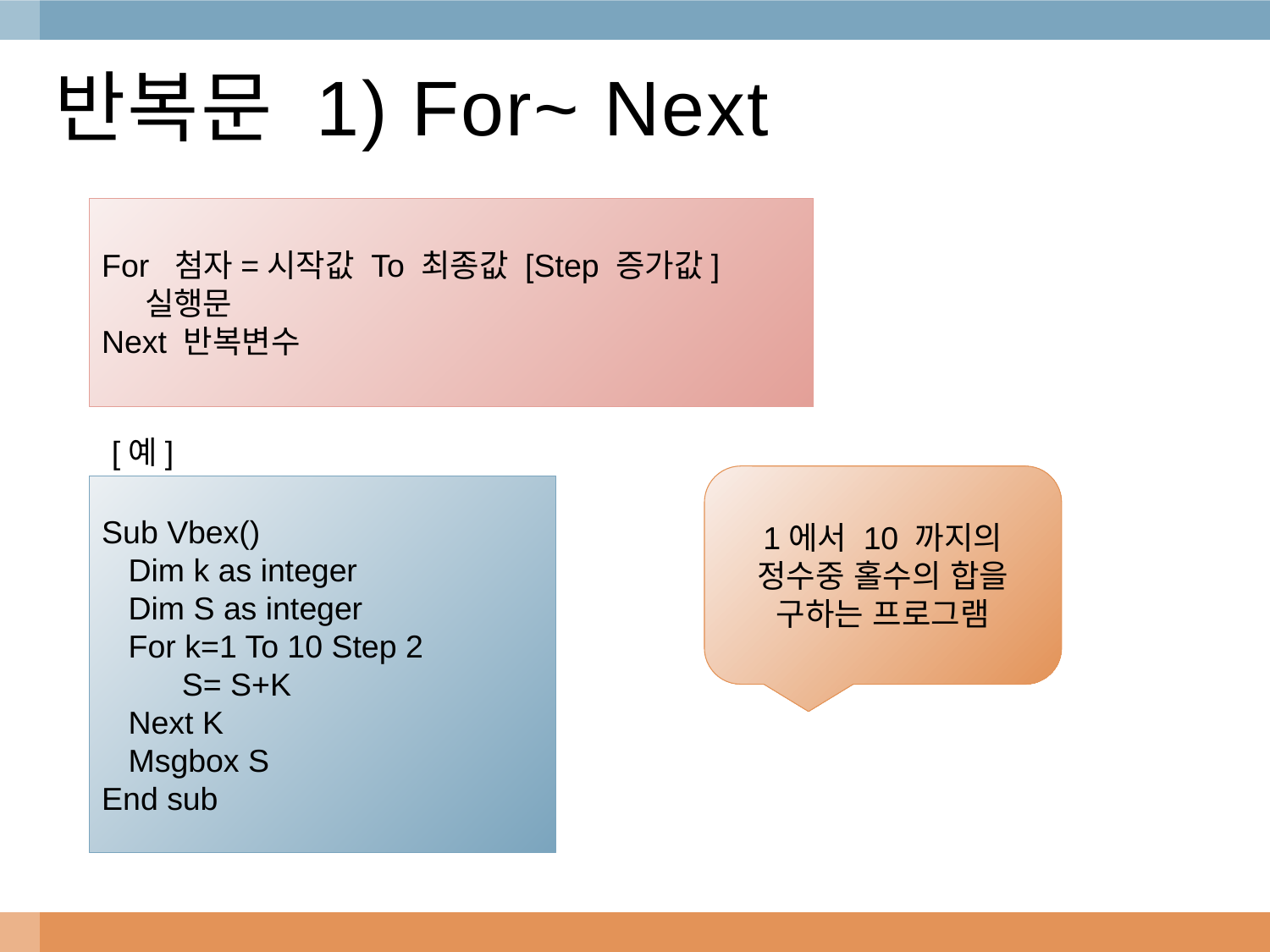

# 반복문 1) For~ Next
For  첨자=시작값 To 최종값 [Step 증가값]
    실행문
Next 반복변수
[예]
1에서 10 까지의 정수중 홀수의 합을 구하는 프로그램
Sub Vbex()
   Dim k as integer
   Dim S as integer
   For k=1 To 10 Step 2
         S= S+K
   Next K
   Msgbox S
End sub